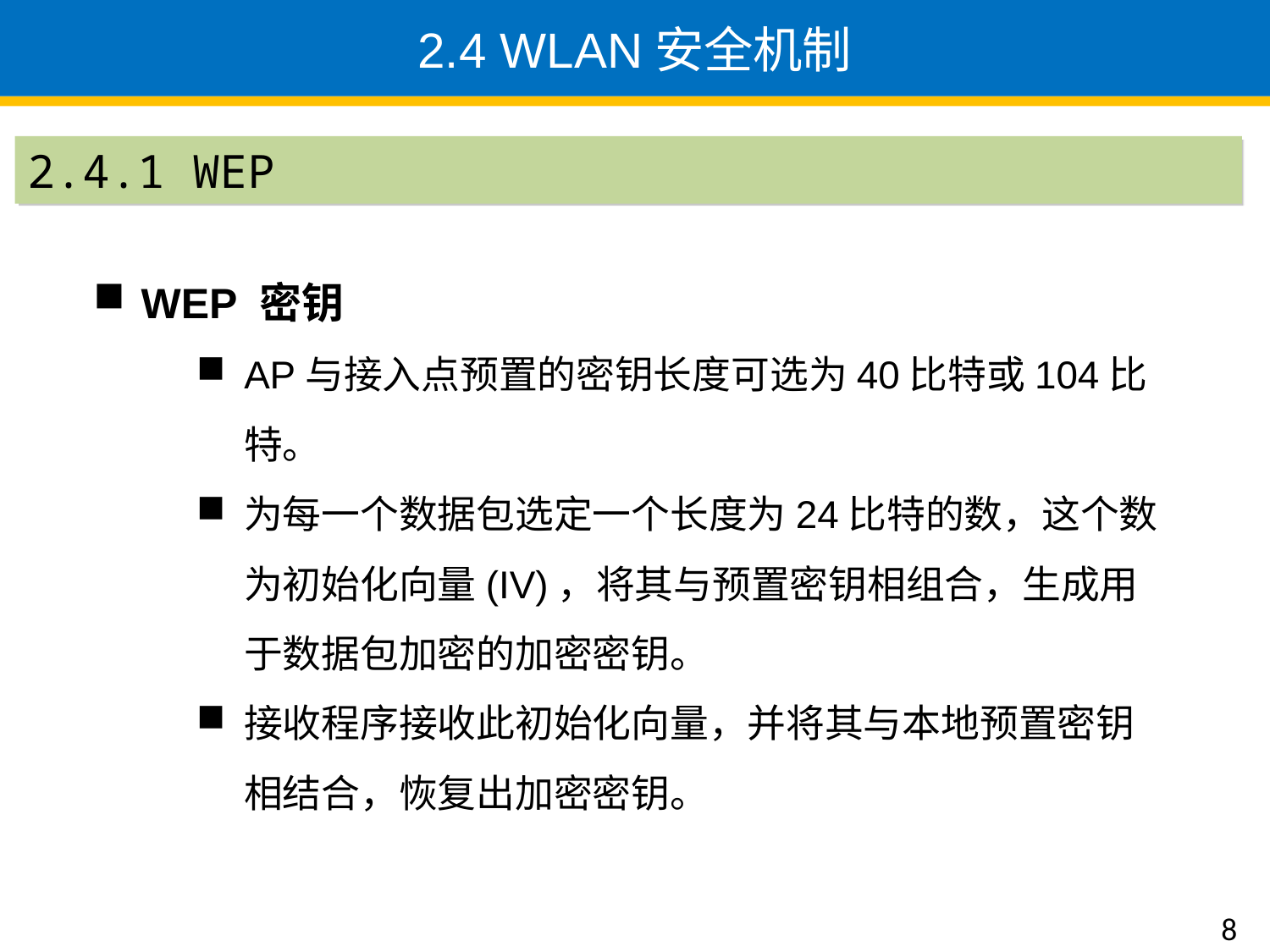

# 2.4 WLAN安全机制
2.4.1 WEP
WEP 密钥
AP与接入点预置的密钥长度可选为40比特或104比特。
为每一个数据包选定一个长度为24比特的数，这个数为初始化向量(IV)，将其与预置密钥相组合，生成用于数据包加密的加密密钥。
接收程序接收此初始化向量，并将其与本地预置密钥相结合，恢复出加密密钥。
8